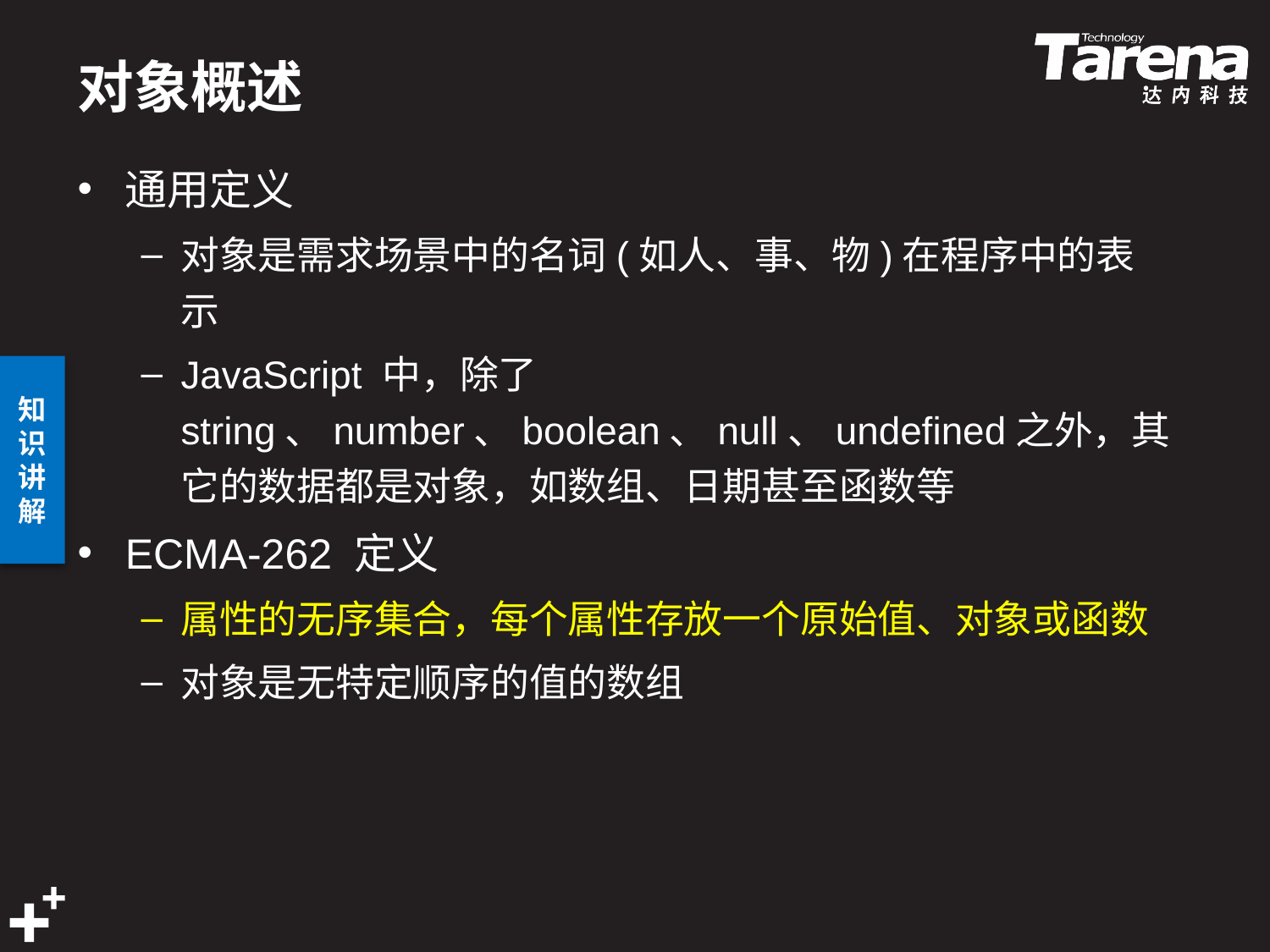

# 对象概述
通用定义
对象是需求场景中的名词(如人、事、物)在程序中的表示
JavaScript 中，除了string、number、boolean、null、undefined之外，其它的数据都是对象，如数组、日期甚至函数等
ECMA-262 定义
属性的无序集合，每个属性存放一个原始值、对象或函数
对象是无特定顺序的值的数组